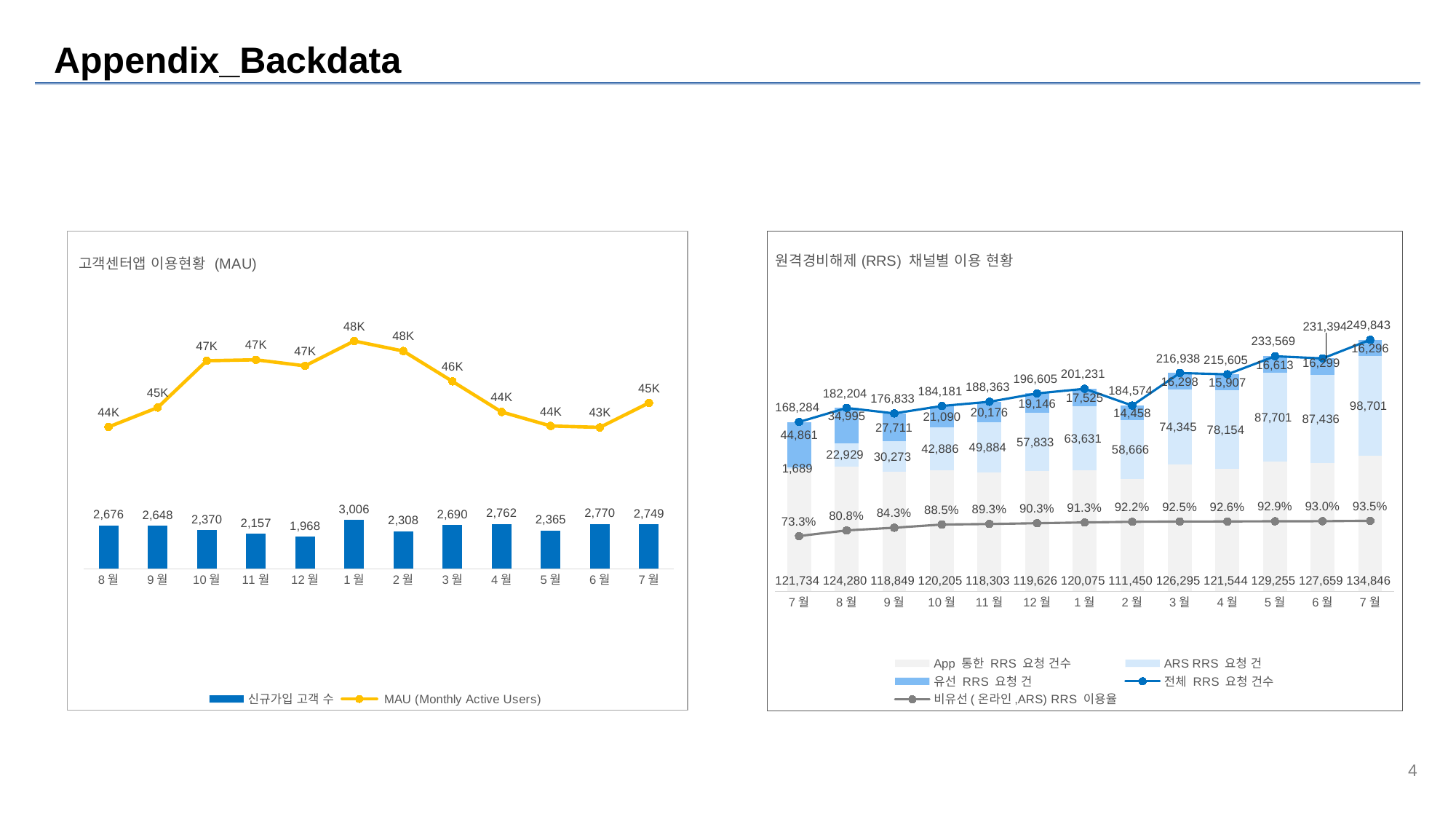

# Appendix_Backdata

### Chart: 고객센터앱 이용현황 (MAU)

| Category | 신규가입 고객 수 |  MAU (Monthly Active Users)  |
|---|---|---|
| 8월 | 2676.0 | 43508.0 |
| 9월 | 2648.0 | 44552.0 |
| 10월 | 2370.0 | 47070.0 |
| 11월 | 2157.0 | 47120.0 |
| 12월 | 1968.0 | 46793.0 |
| 1월 | 3006.0 | 48131.0 |
| 2월 | 2308.0 | 47591.0 |
| 3월 | 2690.0 | 45961.0 |
| 4월 | 2762.0 | 44316.0 |
| 5월 | 2365.0 | 43562.0 |
| 6월 | 2770.0 | 43485.0 |
| 7월 | 2749.0 | 44804.0 |

### Chart: 원격경비해제(RRS) 채널별 이용 현황

| Category | App 통한 RRS 요청 건수 | ARS RRS 요청 건 | 유선 RRS 요청 건 | 전체 RRS 요청 건수 | 비유선(온라인,ARS) RRS 이용율 |
|---|---|---|---|---|---|
| 7월 | 121734.0 | 1689.0 | 44861.0 | 168284.0 | 0.7334208837441468 |
| 8월 | 124280.0 | 22929.0 | 34995.0 | 182204.0 | 0.8079350617988628 |
| 9월 | 118849.0 | 30273.0 | 27711.0 | 176833.0 | 0.8432928243031561 |
| 10월 | 120205.0 | 42886.0 | 21090.0 | 184181.0 | 0.8854930747471238 |
| 11월 | 118303.0 | 49884.0 | 20176.0 | 188363.0 | 0.8928876690220479 |
| 12월 | 119626.0 | 57833.0 | 19146.0 | 196605.0 | 0.9026169222552834 |
| 1월 | 120075.0 | 63631.0 | 17525.0 | 201231.0 | 0.9129110325943816 |
| 2월 | 111450.0 | 58666.0 | 14458.0 | 184574.0 | 0.9216682739714153 |
| 3월 | 126295.0 | 74345.0 | 16298.0 | 216938.0 | 0.9248725442292268 |
| 4월 | 121544.0 | 78154.0 | 15907.0 | 215605.0 | 0.9262215625797176 |
| 5월 | 129255.0 | 87701.0 | 16613.0 | 233569.0 | 0.9288732665721906 |
| 6월 | 127659.0 | 87436.0 | 16299.0 | 231394.0 | 0.929561699957648 |
| 7월 | 134846.0 | 98701.0 | 16296.0 | 249843.0 | 0.9347750387243189 |